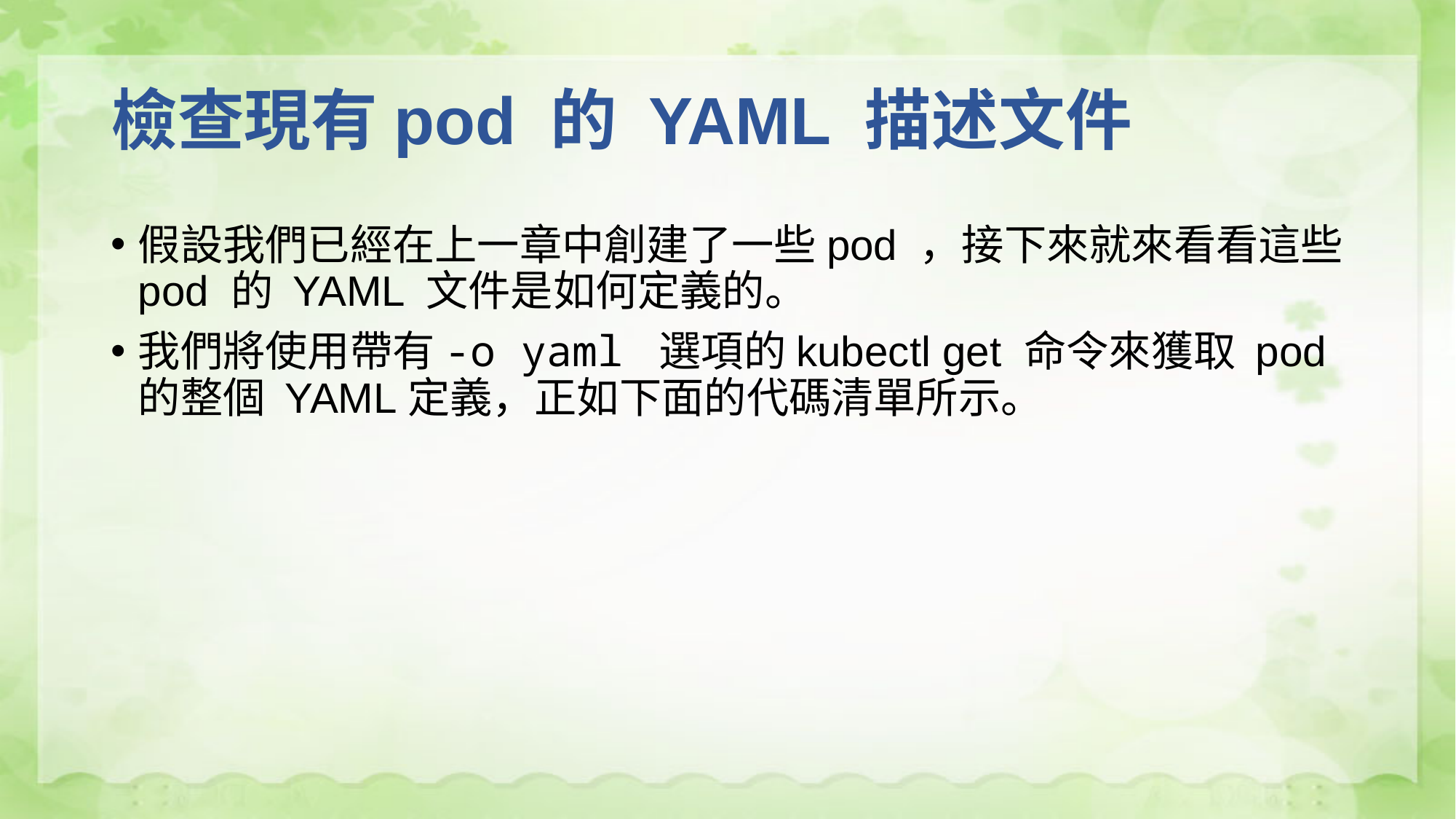

# 檢查現有pod 的 YAML 描述文件
假設我們已經在上一章中創建了一些pod ，接下來就來看看這些 pod 的 YAML 文件是如何定義的。
我們將使用帶有-o yaml 選項的kubectl get 命令來獲取 pod 的整個 YAML定義，正如下面的代碼清單所示。